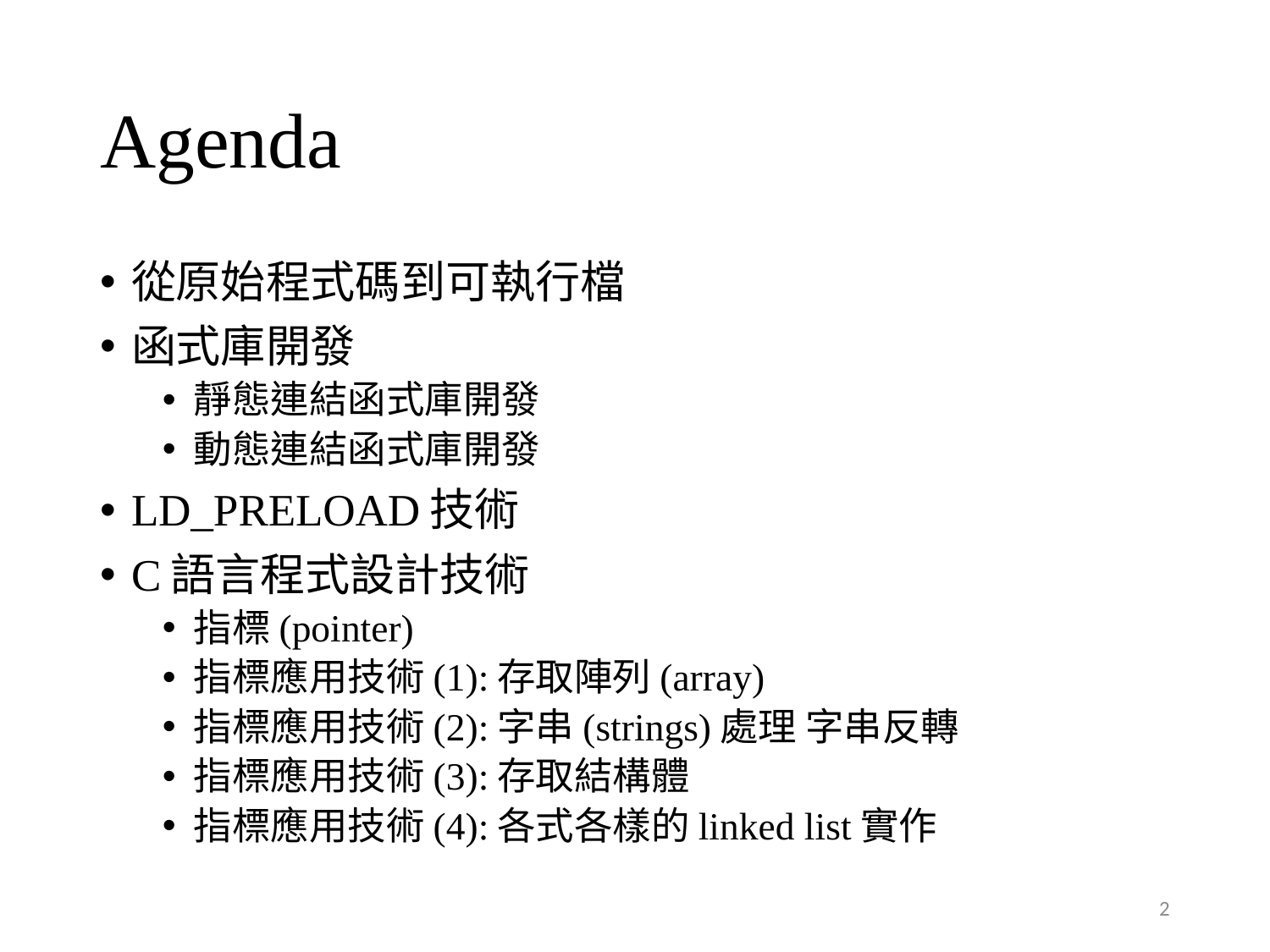

# Agenda
從原始程式碼到可執行檔
函式庫開發
靜態連結函式庫開發
動態連結函式庫開發
LD_PRELOAD技術
C語言程式設計技術
指標(pointer)
指標應用技術(1):存取陣列(array)
指標應用技術(2):字串(strings)處理 字串反轉
指標應用技術(3):存取結構體
指標應用技術(4):各式各樣的linked list實作
2